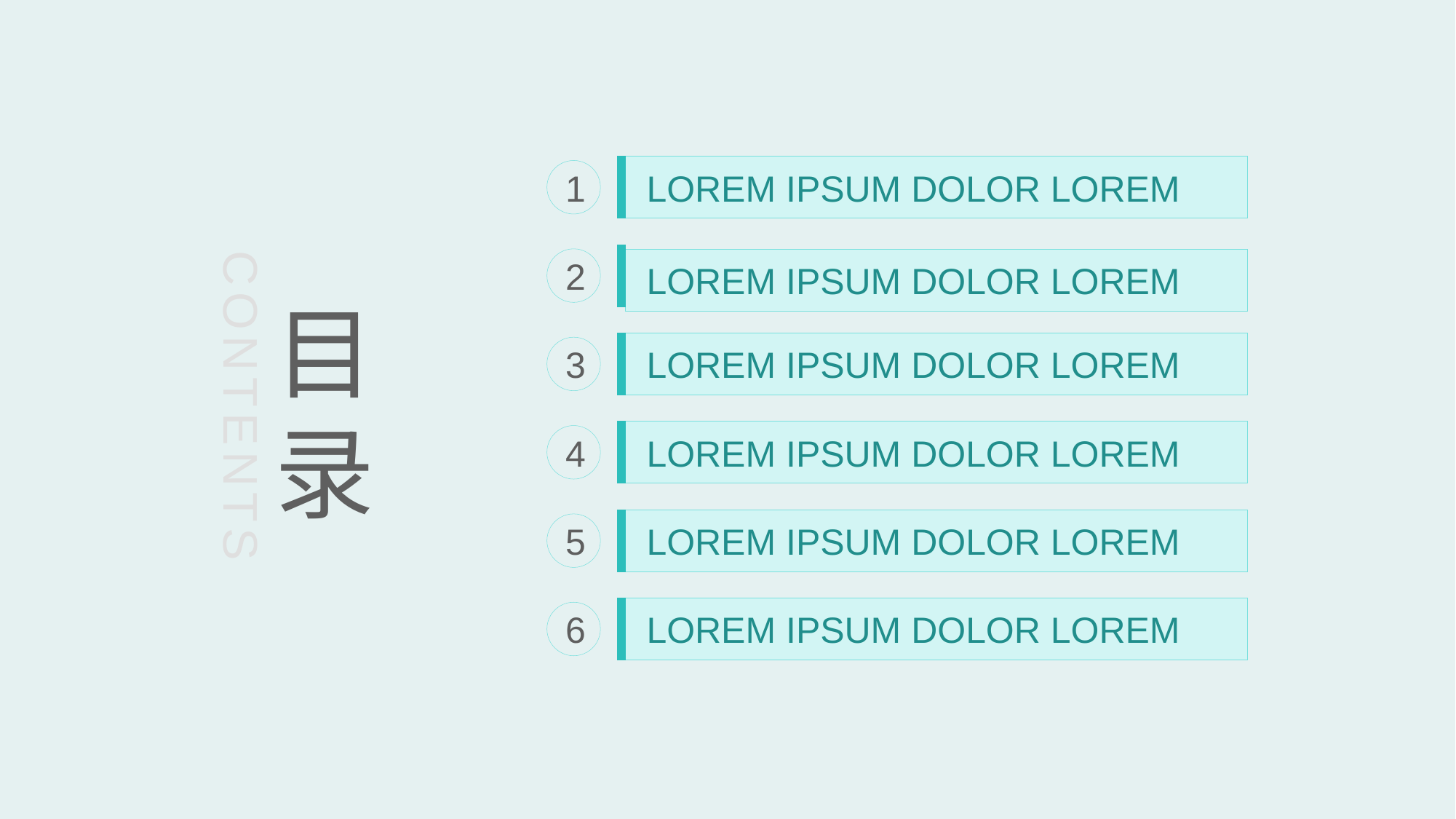

LOREM IPSUM DOLOR LOREM
1

2
LOREM IPSUM DOLOR LOREM
目
录

LOREM IPSUM DOLOR LOREM
3
CONTENTS

LOREM IPSUM DOLOR LOREM
4

LOREM IPSUM DOLOR LOREM
5

LOREM IPSUM DOLOR LOREM
6